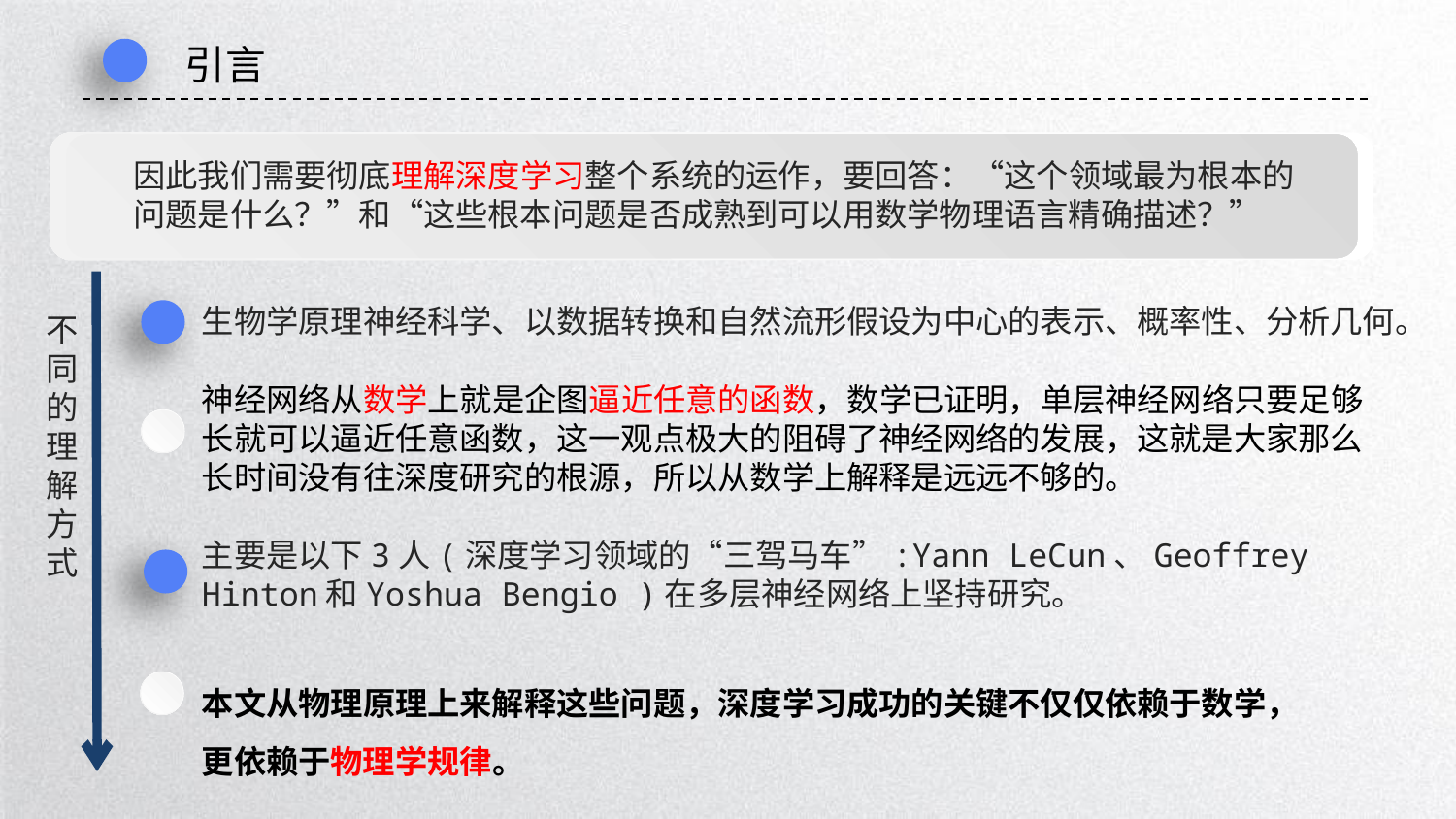

引言

因此我们需要彻底理解深度学习整个系统的运作，要回答：“这个领域最为根本的问题是什么？”和“这些根本问题是否成熟到可以用数学物理语言精确描述？”
生物学原理神经科学、以数据转换和自然流形假设为中心的表示、概率性、分析几何。

不同的理解方式
神经网络从数学上就是企图逼近任意的函数，数学已证明，单层神经网络只要足够长就可以逼近任意函数，这一观点极大的阻碍了神经网络的发展，这就是大家那么长时间没有往深度研究的根源，所以从数学上解释是远远不够的。

主要是以下3人(深度学习领域的“三驾马车”:Yann LeCun、Geoffrey Hinton和Yoshua Bengio )在多层神经网络上坚持研究。

本文从物理原理上来解释这些问题，深度学习成功的关键不仅仅依赖于数学，更依赖于物理学规律。